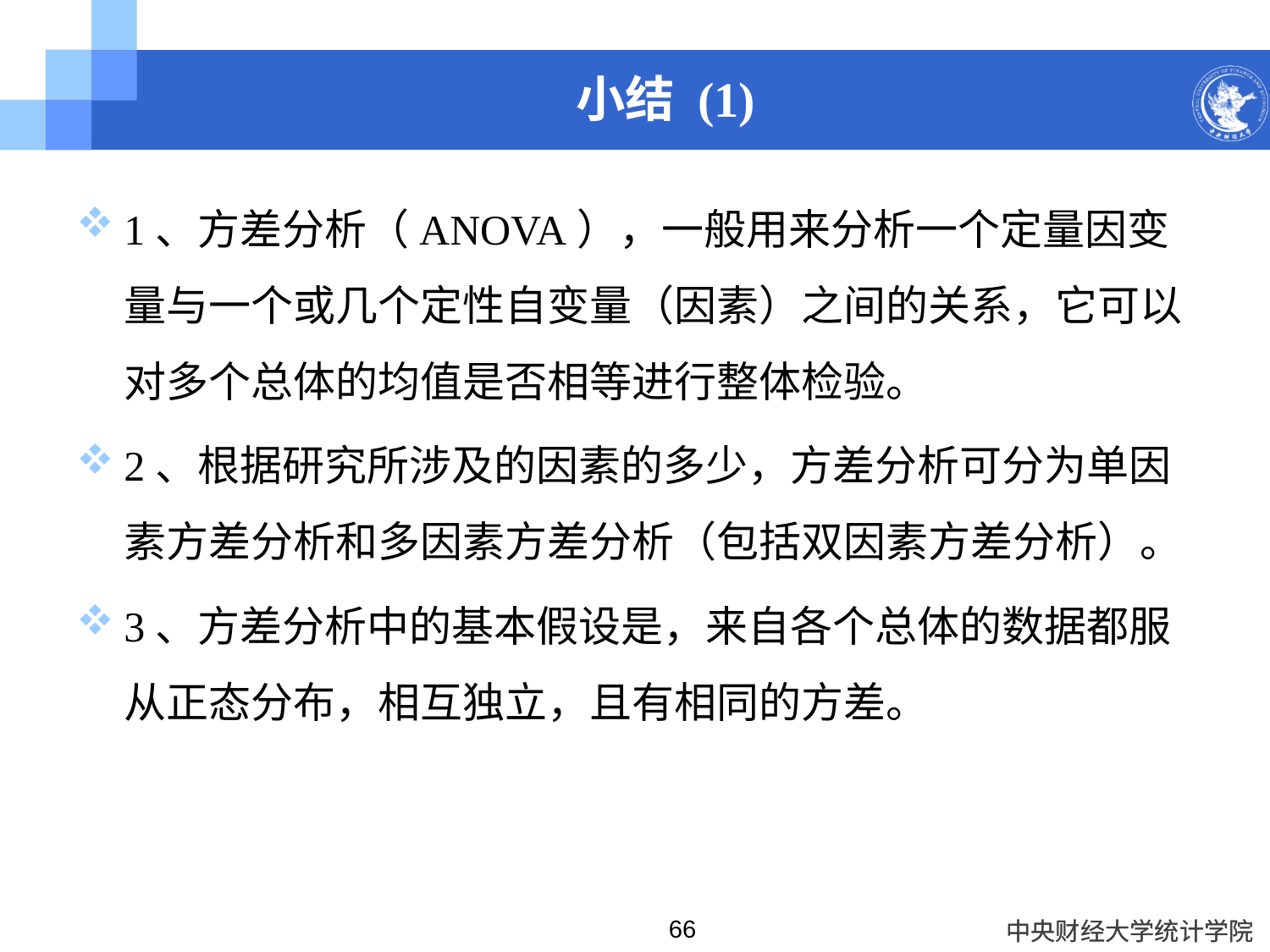

# 小结 (1)
1、方差分析（ANOVA），一般用来分析一个定量因变量与一个或几个定性自变量（因素）之间的关系，它可以对多个总体的均值是否相等进行整体检验。
2、根据研究所涉及的因素的多少，方差分析可分为单因素方差分析和多因素方差分析（包括双因素方差分析）。
3、方差分析中的基本假设是，来自各个总体的数据都服从正态分布，相互独立，且有相同的方差。
66